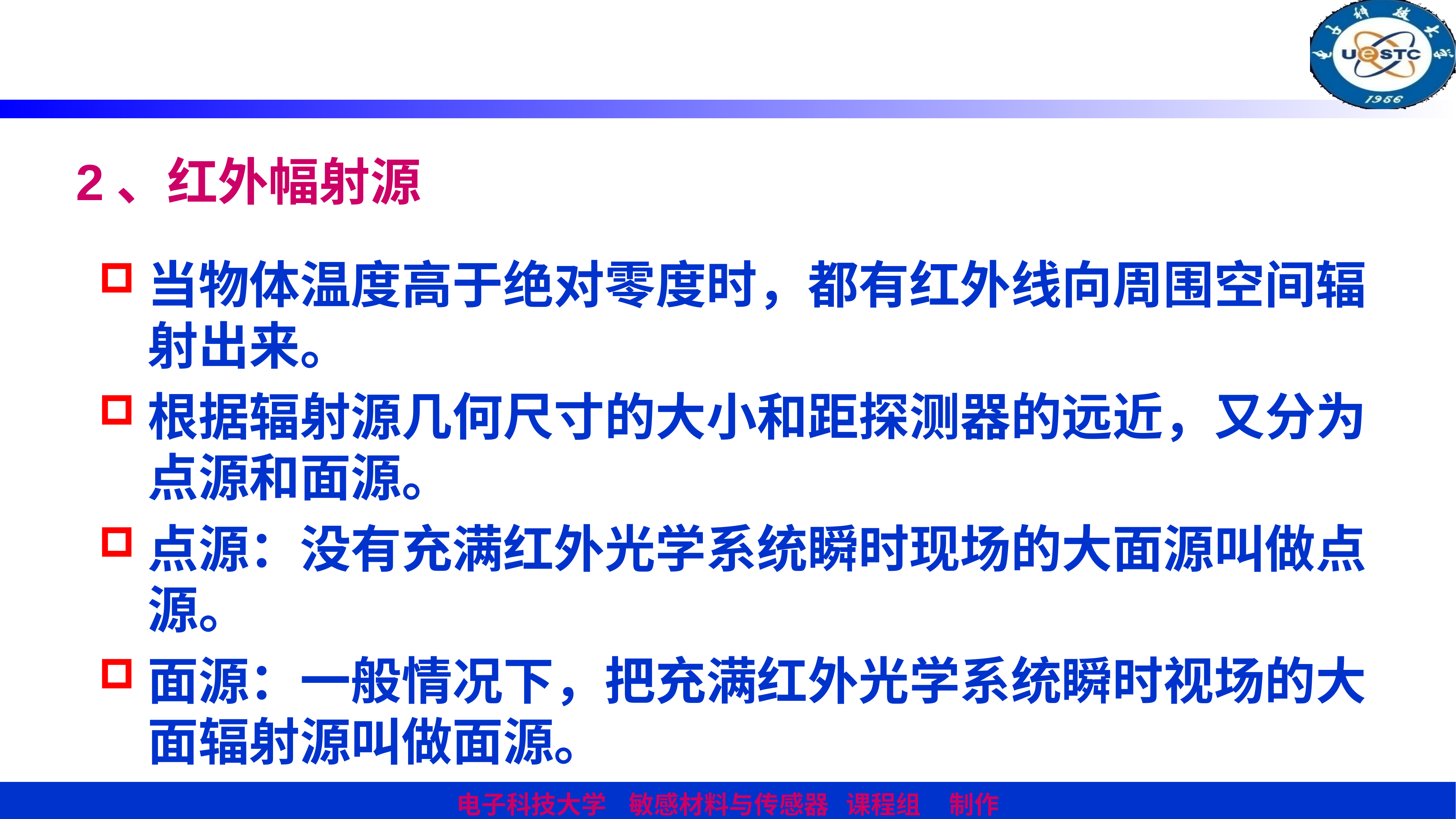

2、红外幅射源
当物体温度高于绝对零度时，都有红外线向周围空间辐射出来。
根据辐射源几何尺寸的大小和距探测器的远近，又分为点源和面源。
点源：没有充满红外光学系统瞬时现场的大面源叫做点源。
面源：一般情况下，把充满红外光学系统瞬时视场的大面辐射源叫做面源。